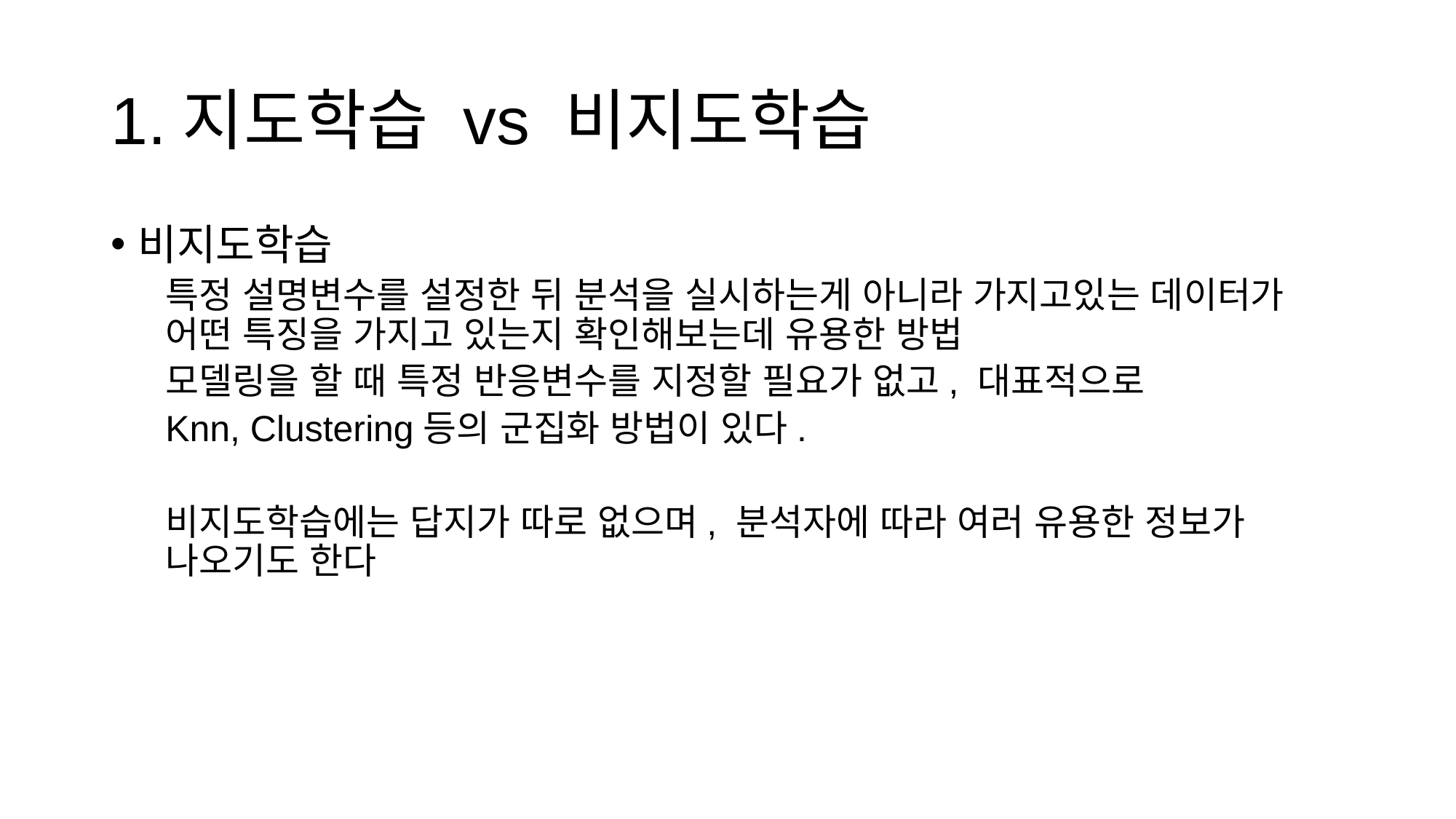

# 1.지도학습 vs 비지도학습
비지도학습
특정 설명변수를 설정한 뒤 분석을 실시하는게 아니라 가지고있는 데이터가 어떤 특징을 가지고 있는지 확인해보는데 유용한 방법
모델링을 할 때 특정 반응변수를 지정할 필요가 없고, 대표적으로
Knn, Clustering등의 군집화 방법이 있다.

비지도학습에는 답지가 따로 없으며, 분석자에 따라 여러 유용한 정보가 나오기도 한다